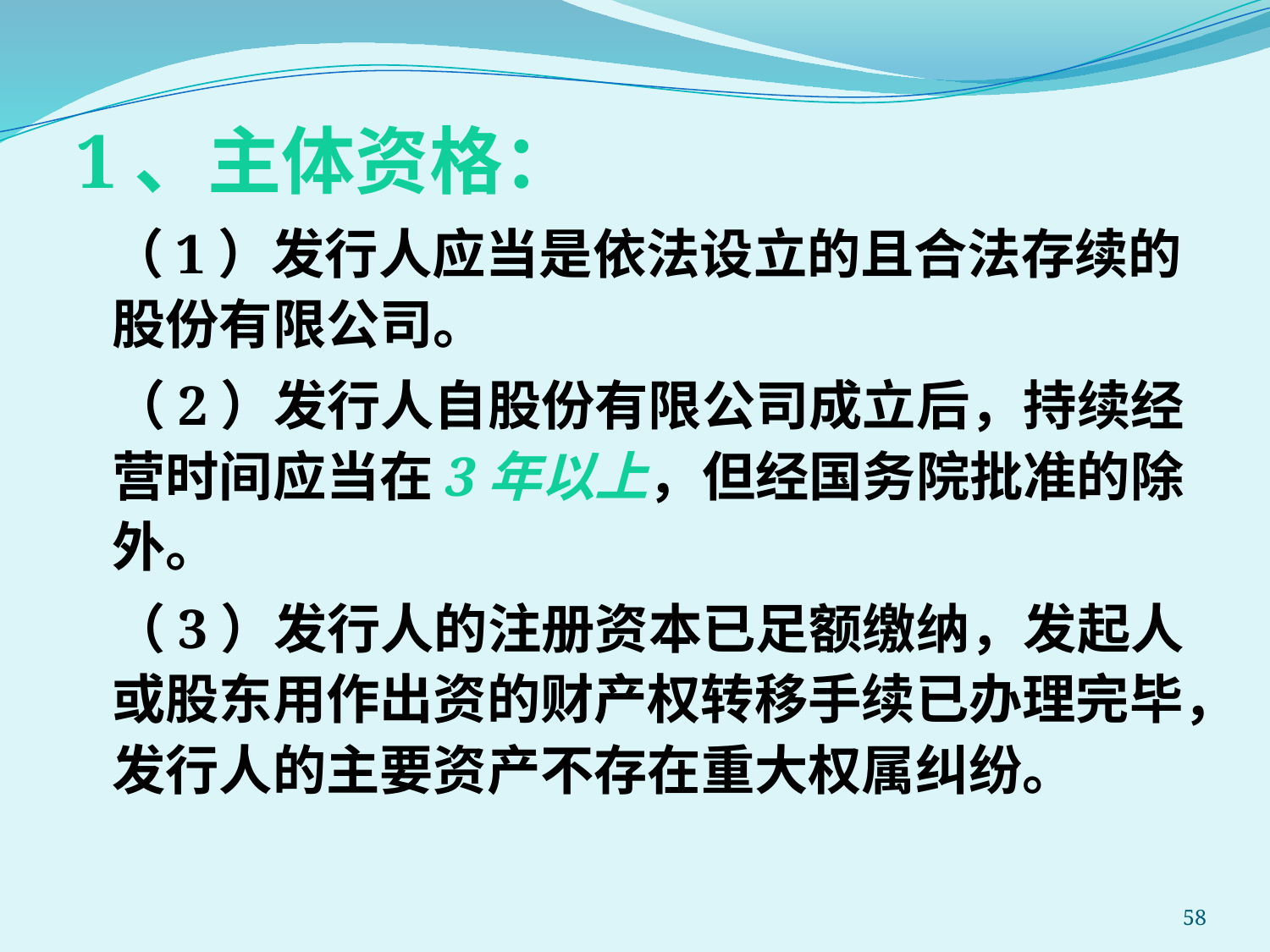

1、主体资格：
  （1）发行人应当是依法设立的且合法存续的股份有限公司。
  （2）发行人自股份有限公司成立后，持续经营时间应当在3年以上，但经国务院批准的除外。
  （3）发行人的注册资本已足额缴纳，发起人或股东用作出资的财产权转移手续已办理完毕，发行人的主要资产不存在重大权属纠纷。

58